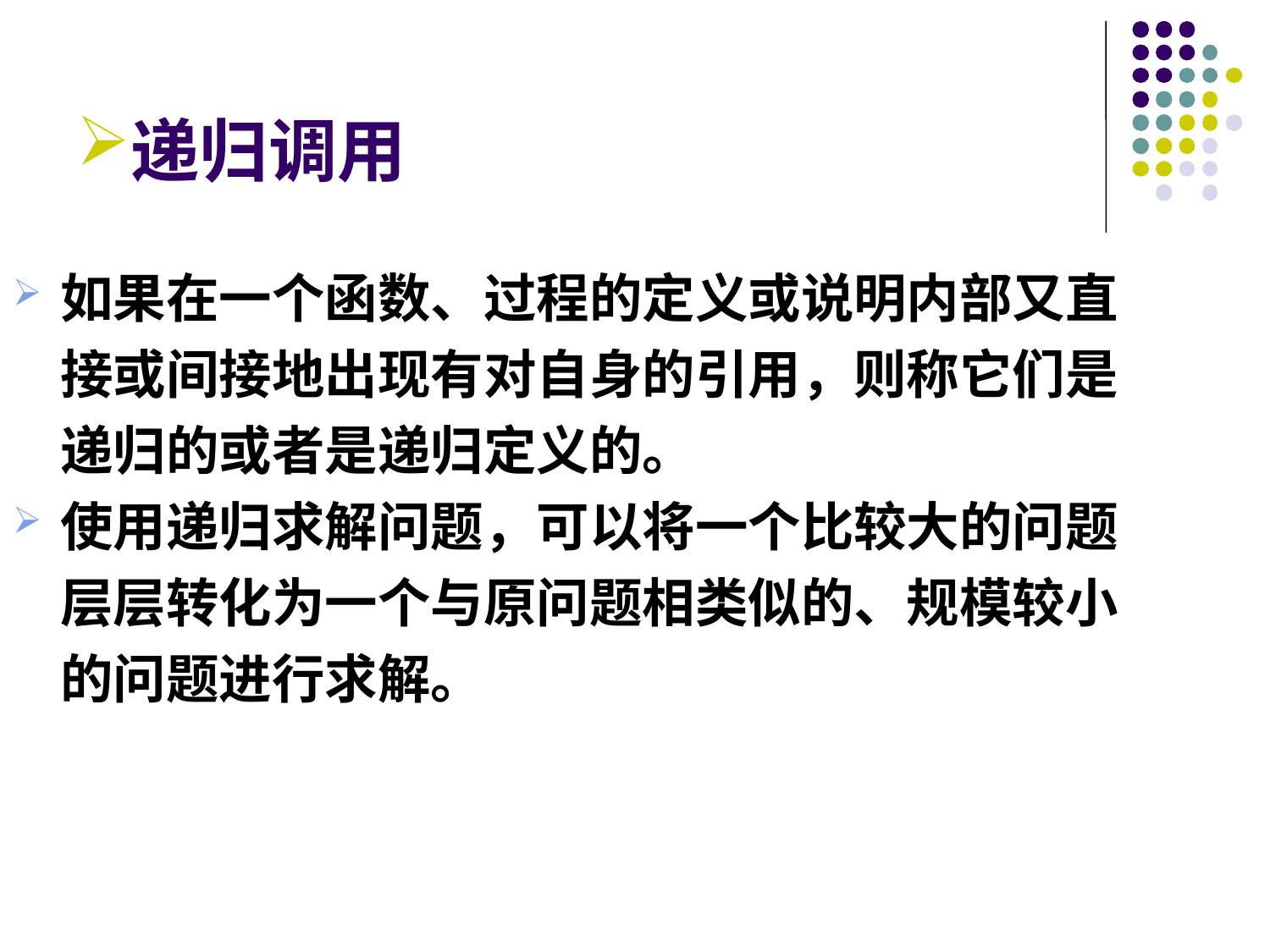

# 递归调用
如果在一个函数、过程的定义或说明内部又直接或间接地出现有对自身的引用，则称它们是递归的或者是递归定义的。
使用递归求解问题，可以将一个比较大的问题层层转化为一个与原问题相类似的、规模较小的问题进行求解。